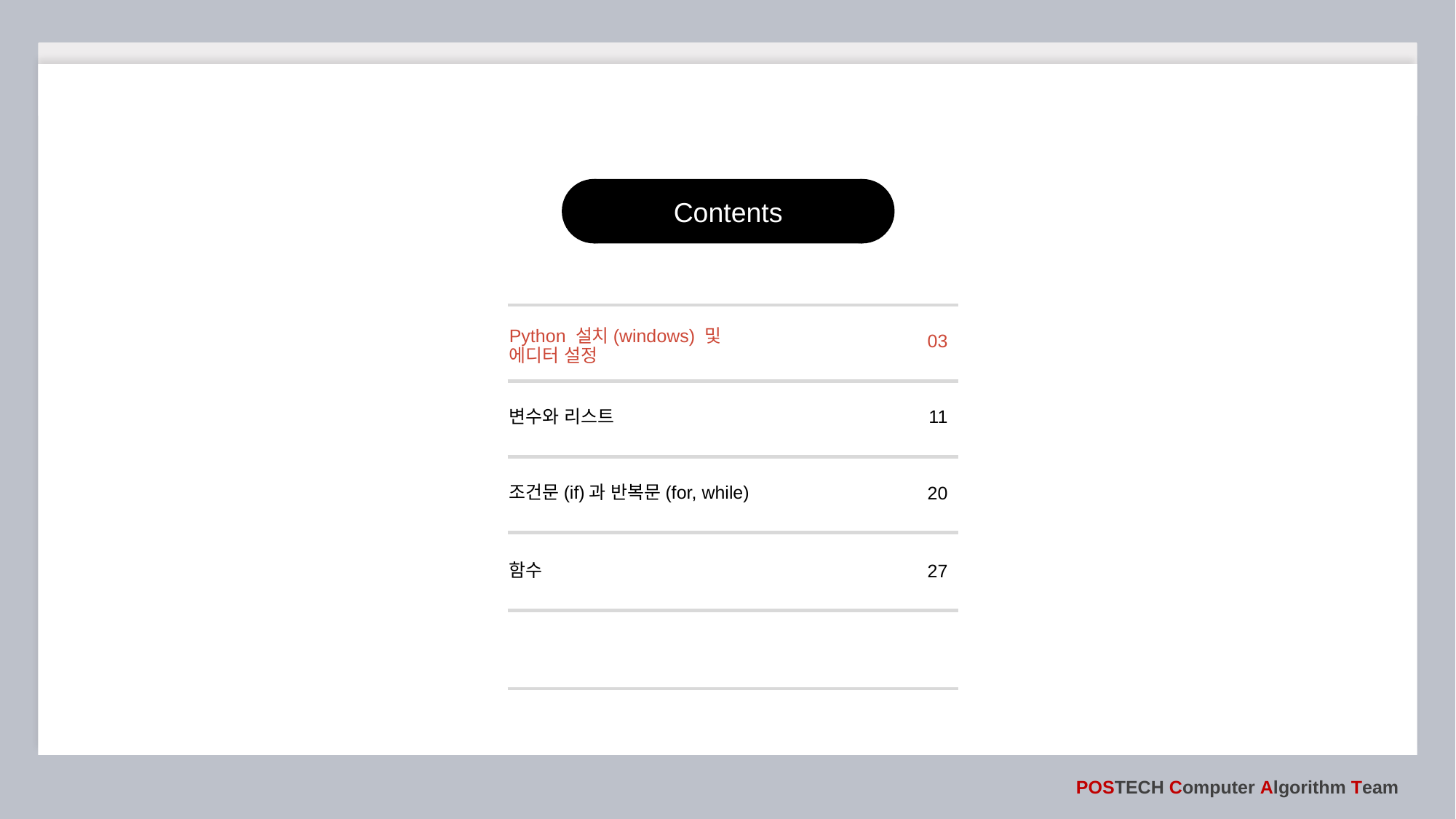

Python 설치(windows) 및
에디터 설정
03
변수와 리스트
11
조건문(if)과 반복문(for, while)
20
함수
27